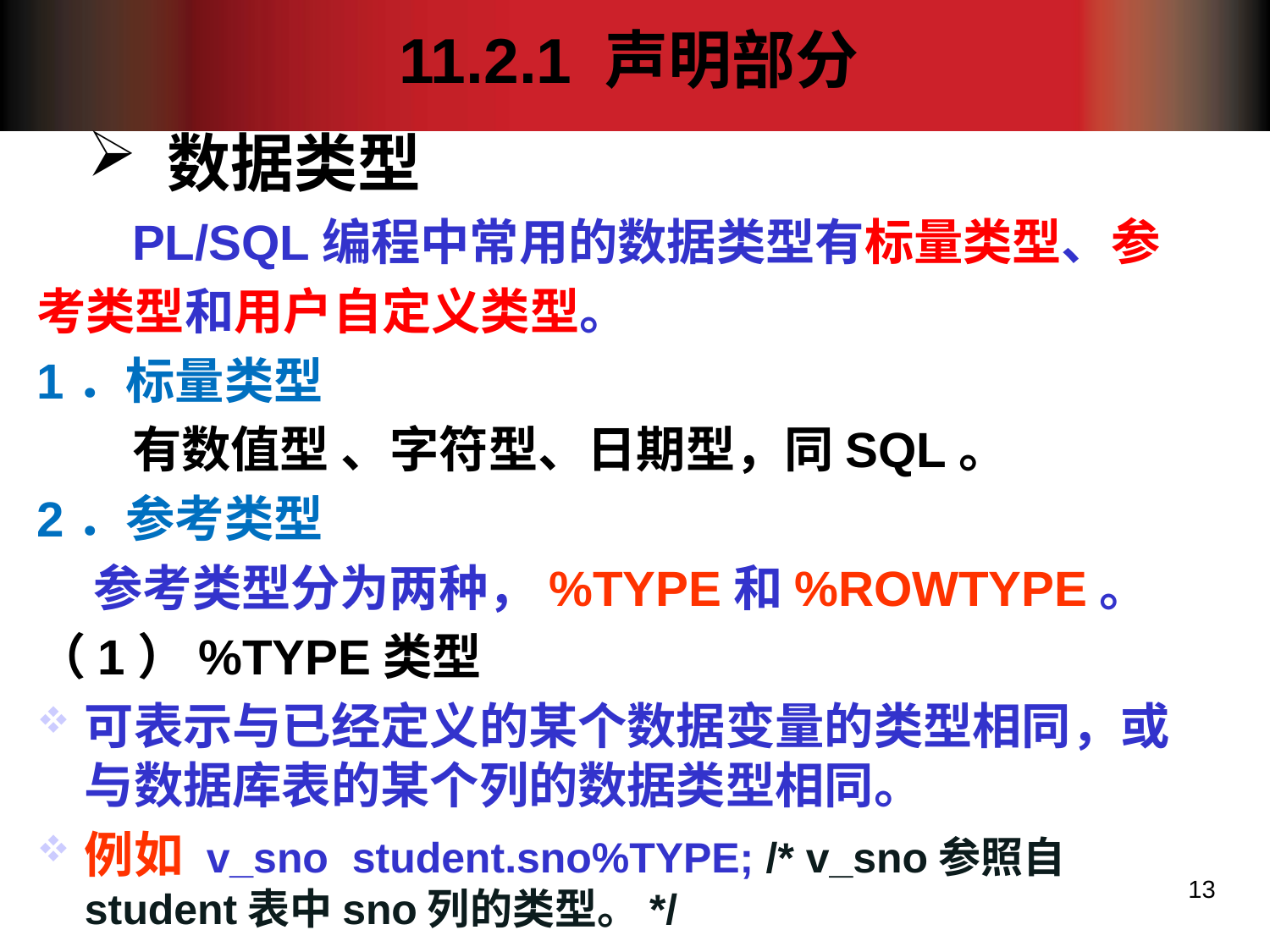

# 11.2.1 声明部分
数据类型
PL/SQL编程中常用的数据类型有标量类型、参
考类型和用户自定义类型。
1．标量类型
有数值型 、字符型、日期型，同SQL。
2．参考类型
    参考类型分为两种，%TYPE和%ROWTYPE。
（1）%TYPE类型
可表示与已经定义的某个数据变量的类型相同，或与数据库表的某个列的数据类型相同。
例如 v_sno  student.sno%TYPE; /* v_sno参照自student表中sno列的类型。*/

13